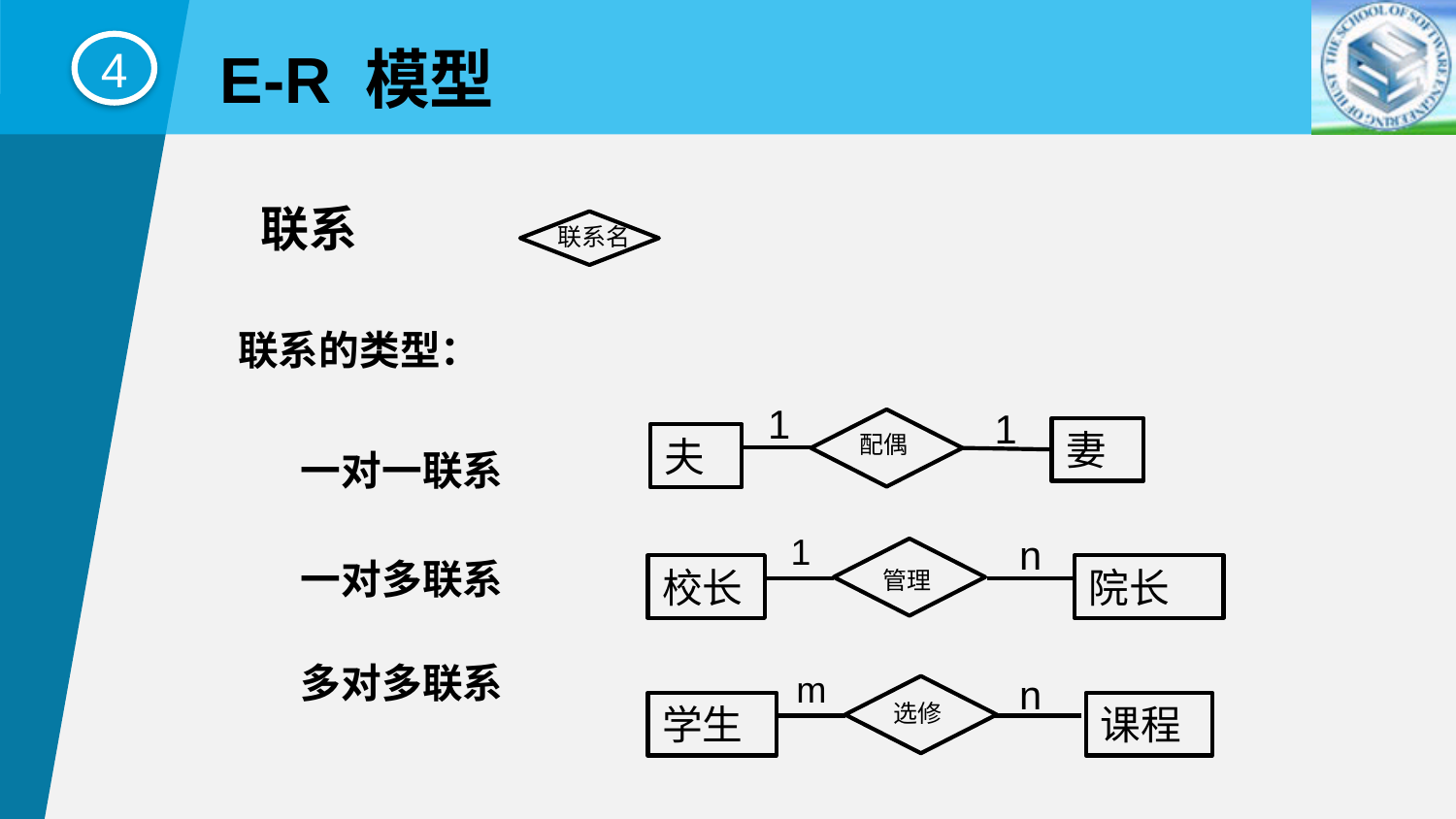

E-R 模型
4
联系

联系名
联系的类型：
一对一联系
一对多联系
多对多联系
1
1

妻
夫
配偶
1
   n

校长
院长
管理
m
  n

学生
课程
选修